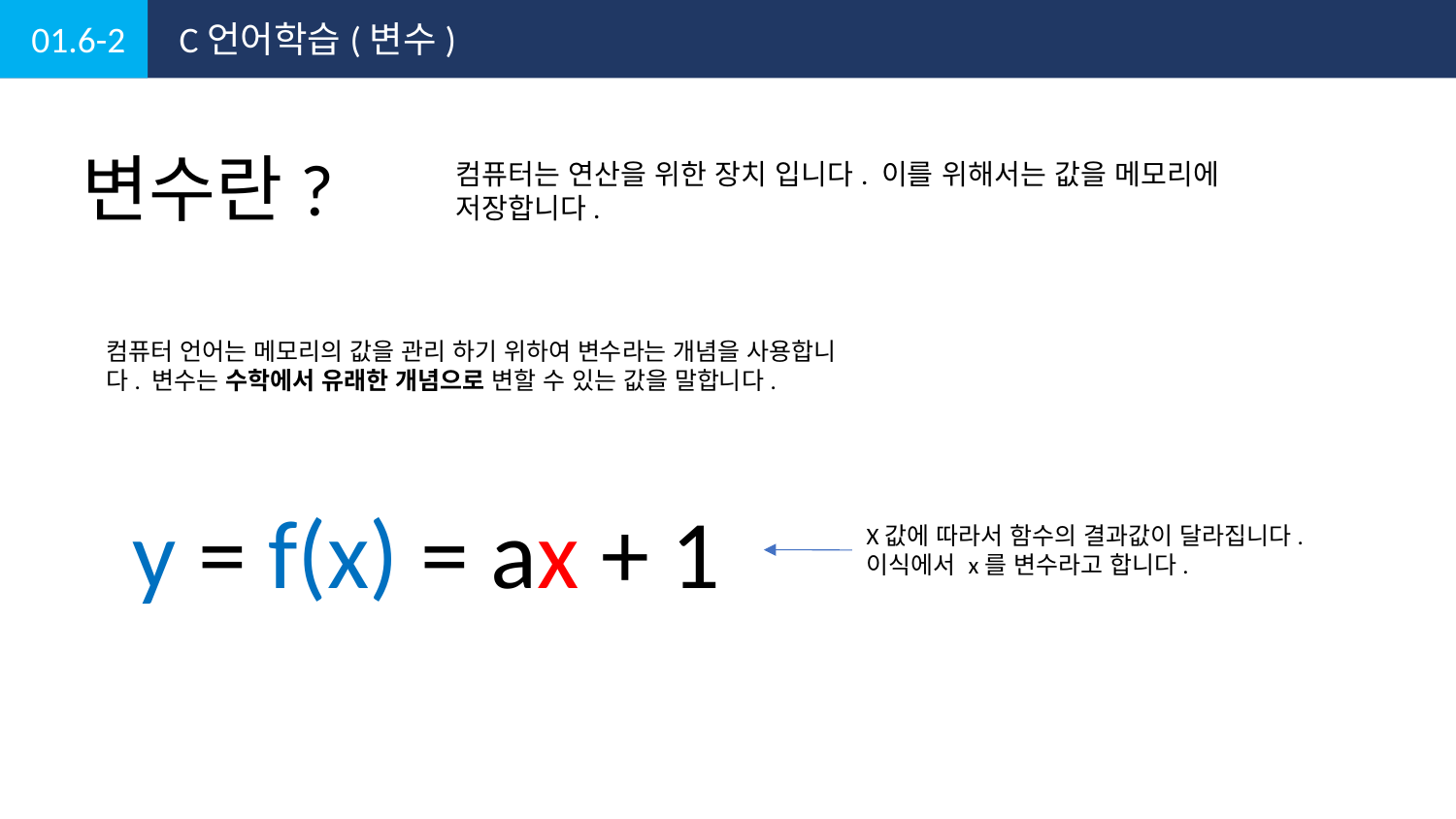

01.6-2
C언어학습(변수)
변수란?
컴퓨터는 연산을 위한 장치 입니다. 이를 위해서는 값을 메모리에 저장합니다.
컴퓨터 언어는 메모리의 값을 관리 하기 위하여 변수라는 개념을 사용합니다. 변수는 수학에서 유래한 개념으로 변할 수 있는 값을 말합니다.
y = f(x) = ax + 1
X값에 따라서 함수의 결과값이 달라집니다. 이식에서 x를 변수라고 합니다.